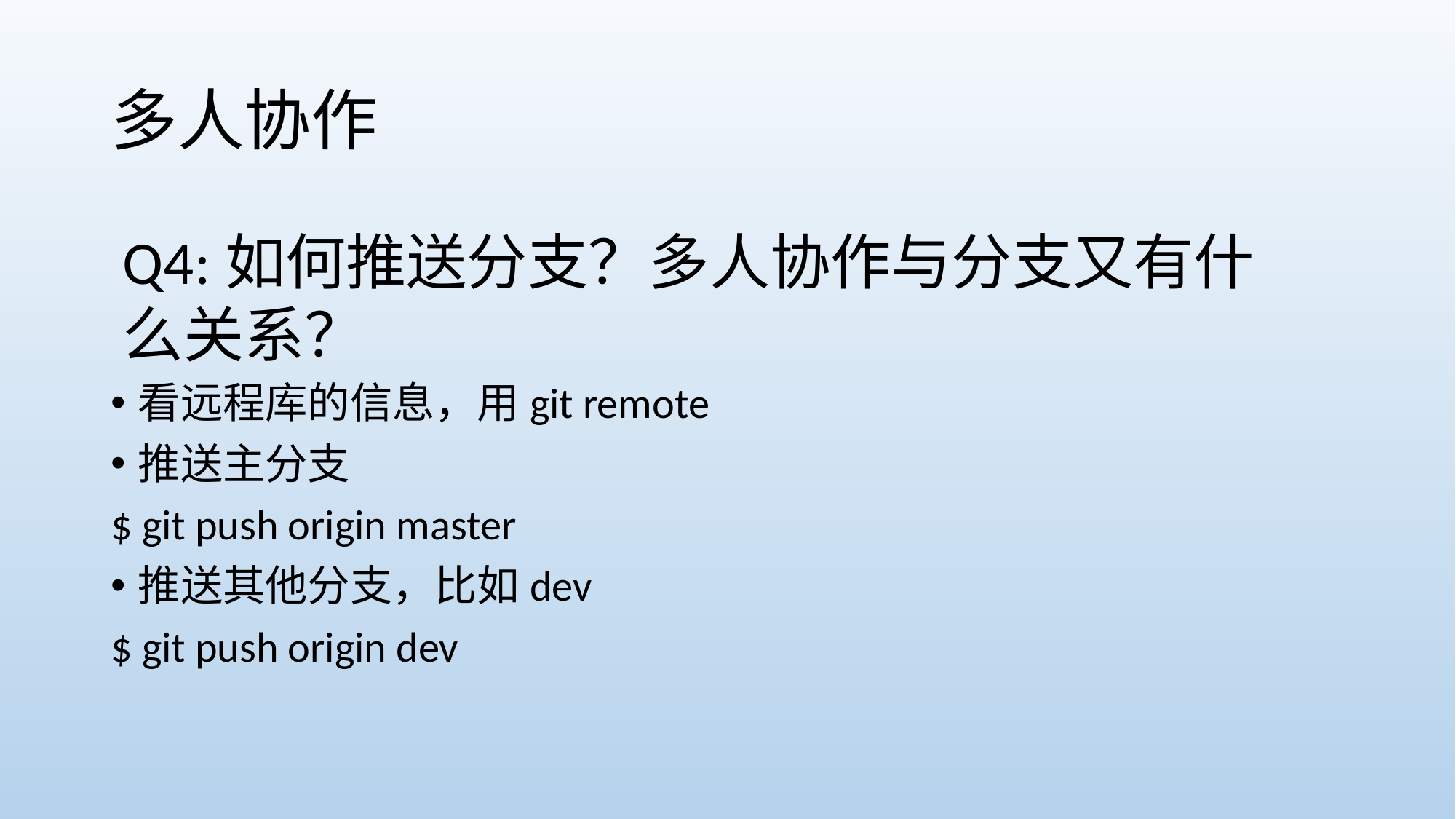

# 多人协作
Q4:如何推送分支？多人协作与分支又有什么关系？
看远程库的信息，用git remote
推送主分支
$ git push origin master
推送其他分支，比如dev
$ git push origin dev